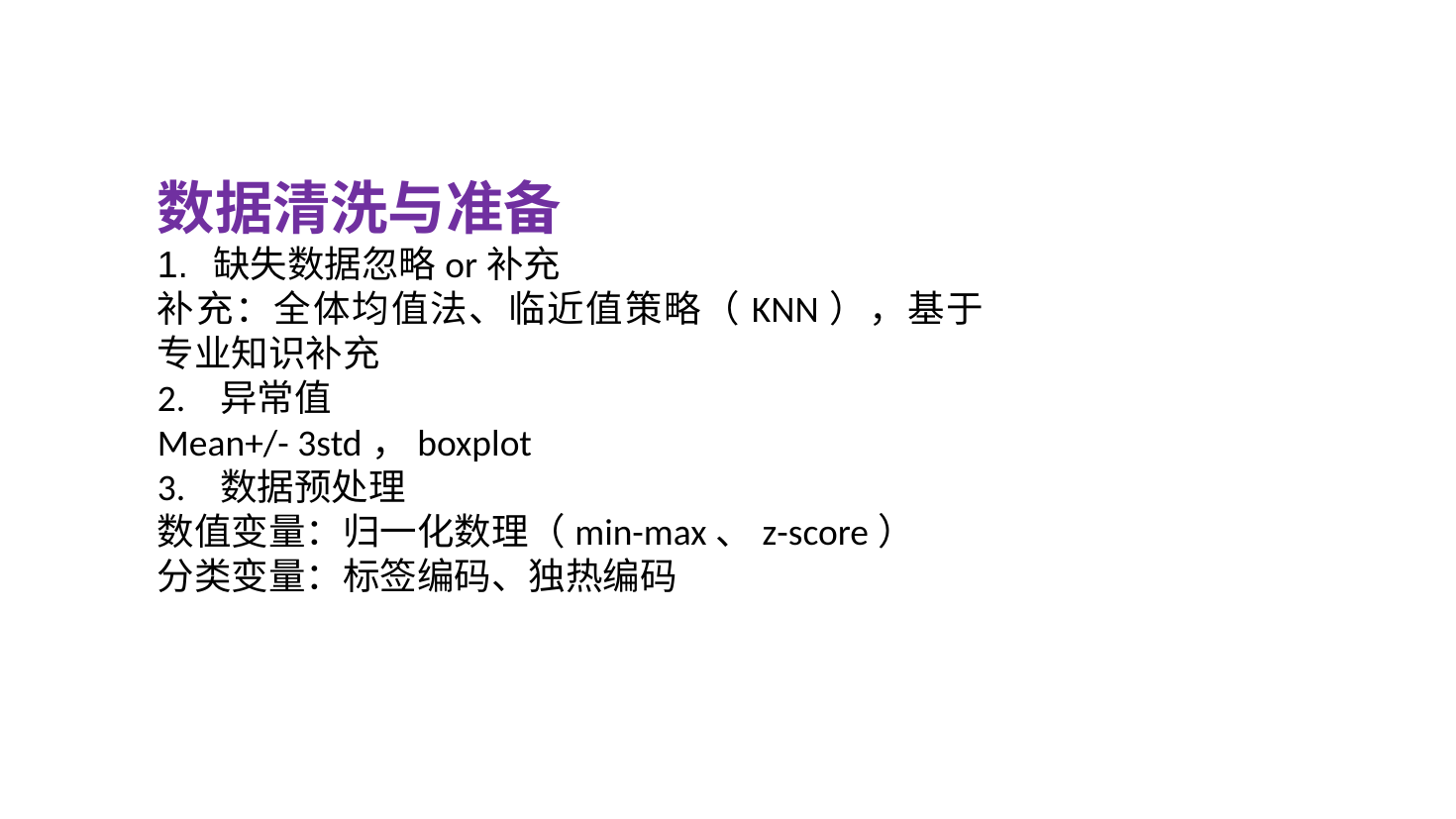

数据清洗与准备
缺失数据忽略or补充
补充：全体均值法、临近值策略（KNN），基于专业知识补充
2.   异常值
Mean+/- 3std，boxplot
3.   数据预处理
数值变量：归一化数理（min-max、z-score）
分类变量：标签编码、独热编码